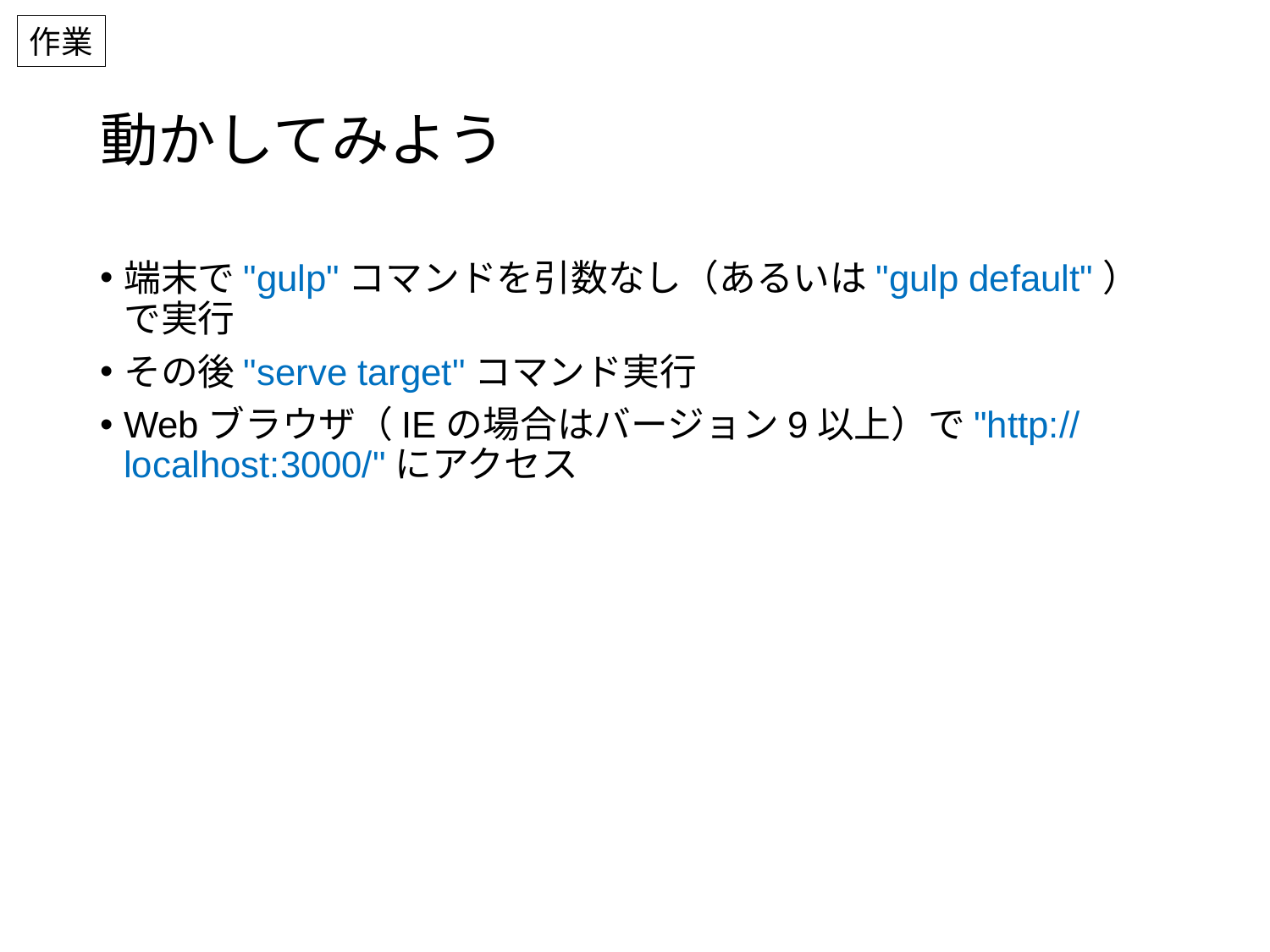

作業
# 動かしてみよう
端末で"gulp"コマンドを引数なし（あるいは"gulp default"）で実行
その後"serve target"コマンド実行
Webブラウザ（IEの場合はバージョン9以上）で"http://localhost:3000/"にアクセス